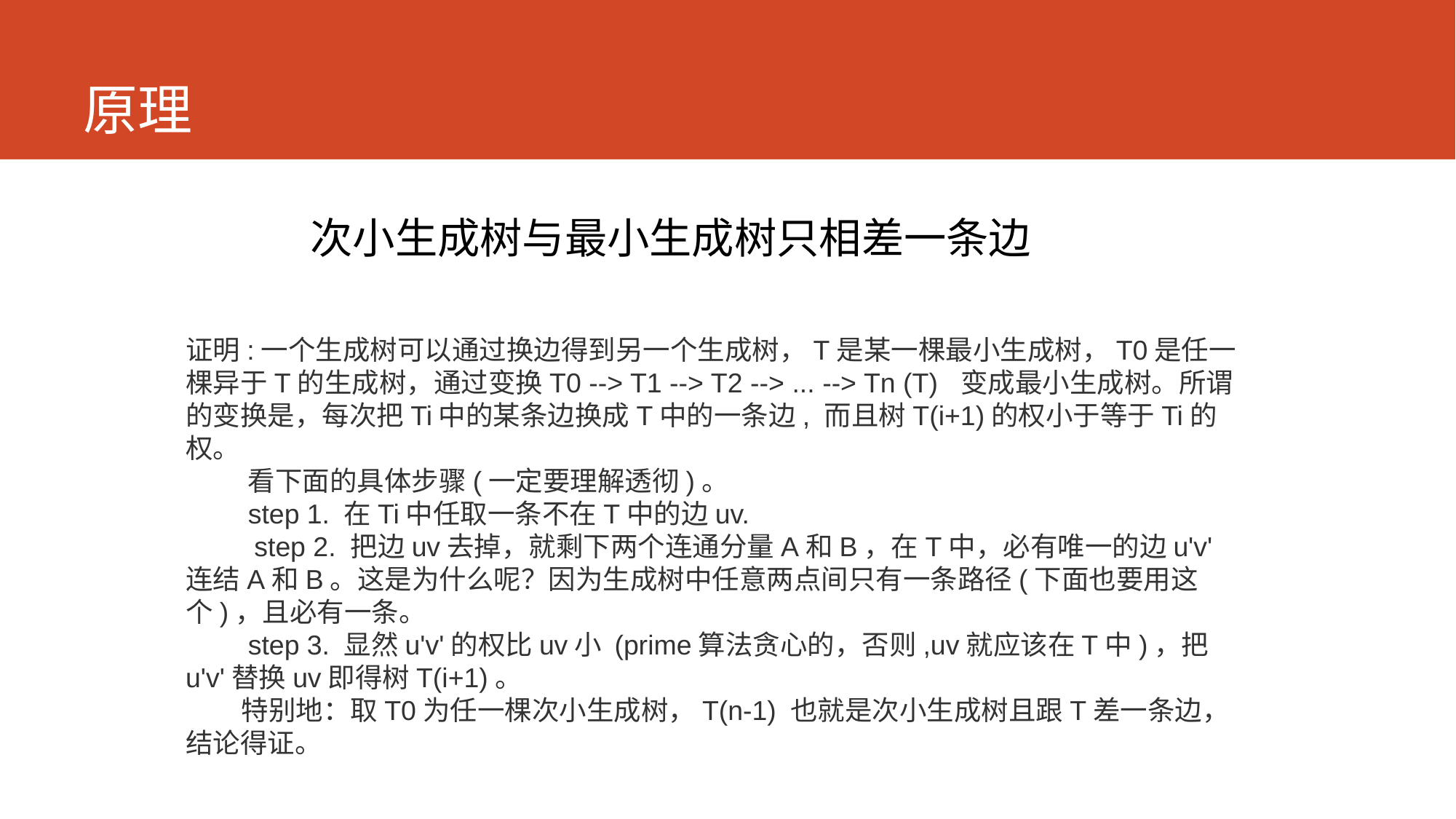

# 原理
次小生成树与最小生成树只相差一条边
证明:一个生成树可以通过换边得到另一个生成树，T是某一棵最小生成树，T0是任一棵异于T的生成树，通过变换T0 --> T1 --> T2 --> ... --> Tn (T)  变成最小生成树。所谓的变换是，每次把Ti中的某条边换成T中的一条边, 而且树T(i+1)的权小于等于Ti的权。
         看下面的具体步骤(一定要理解透彻)。 
         step 1. 在Ti中任取一条不在T中的边uv. 
         step 2. 把边uv去掉，就剩下两个连通分量A和B，在T中，必有唯一的边u'v' 连结A和B。这是为什么呢？因为生成树中任意两点间只有一条路径(下面也要用这个)，且必有一条。 
         step 3. 显然u'v'的权比uv小 (prime算法贪心的，否则,uv就应该在T中)，把u'v'替换uv即得树T(i+1)。 
         特别地：取T0为任一棵次小生成树，T(n-1) 也就是次小生成树且跟T差一条边， 结论得证。